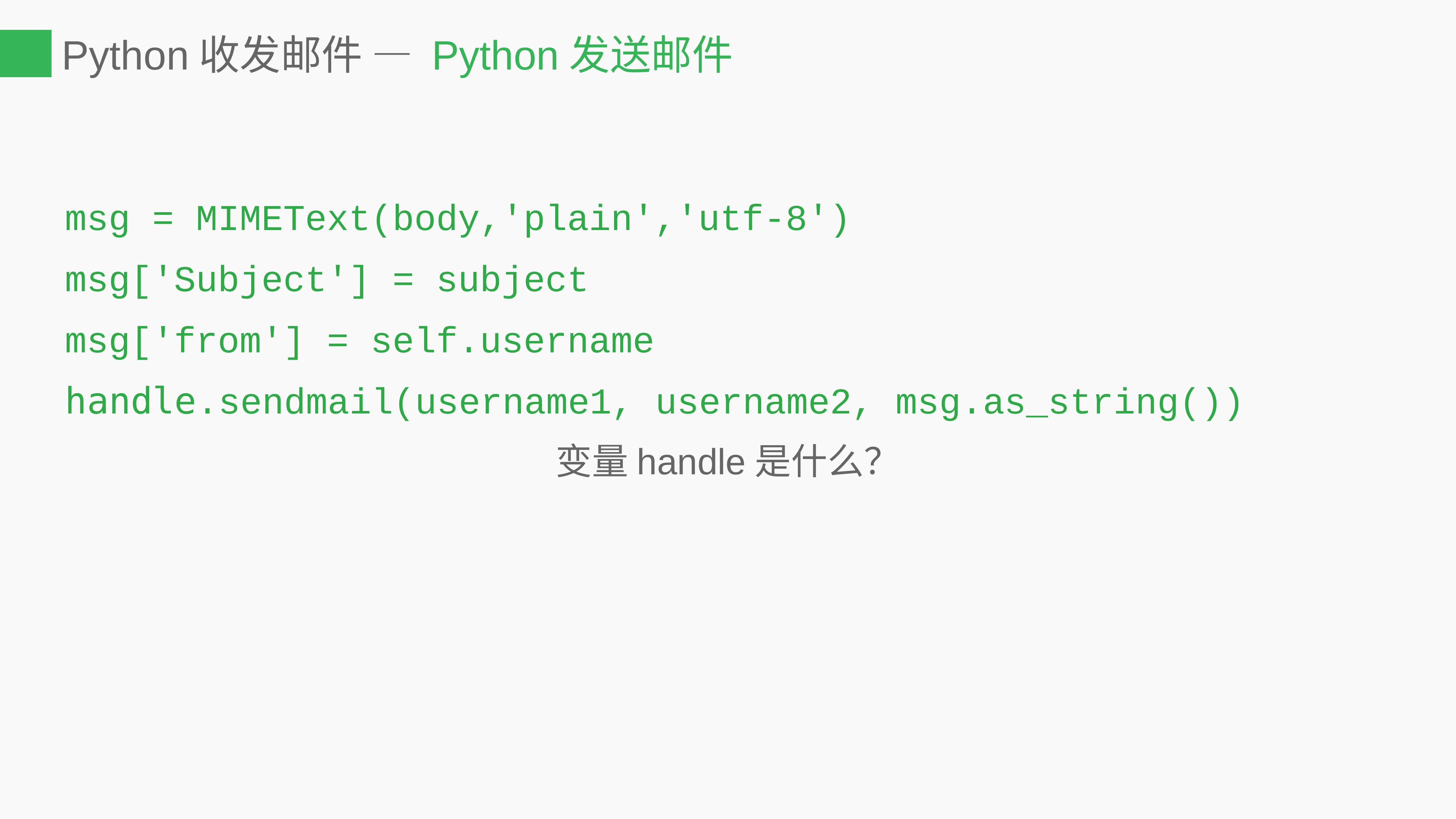

# Python收发邮件 — Python发送邮件
msg = MIMEText(body,'plain','utf-8')
msg['Subject'] = subject
msg['from'] = self.username
handle.sendmail(username1, username2, msg.as_string())
变量handle是什么？